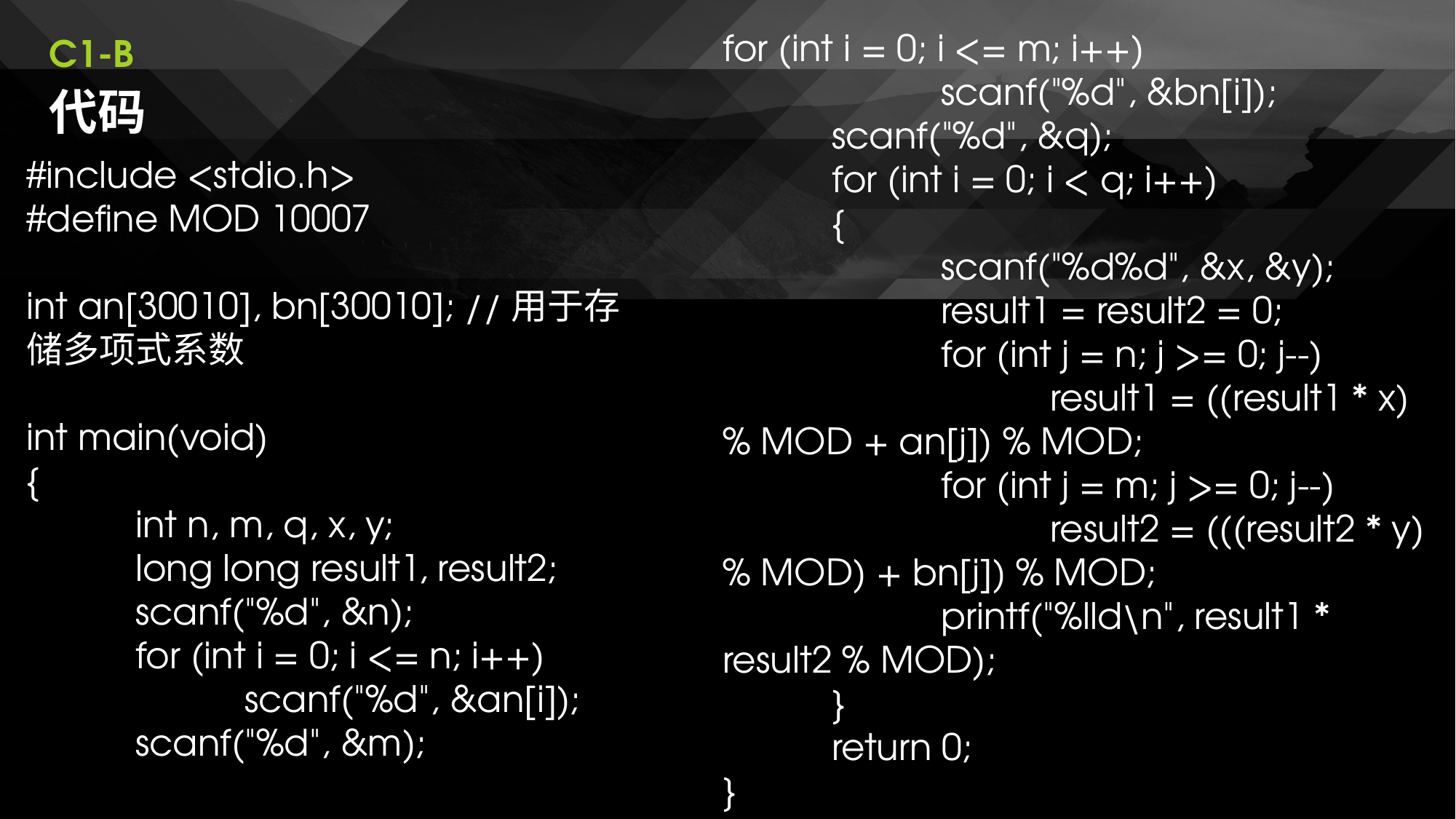

for (int i = 0; i <= m; i++)
		scanf("%d", &bn[i]);
	scanf("%d", &q);
	for (int i = 0; i < q; i++)
	{
		scanf("%d%d", &x, &y);
		result1 = result2 = 0;
		for (int j = n; j >= 0; j--)
			result1 = ((result1 * x) % MOD + an[j]) % MOD;
		for (int j = m; j >= 0; j--)
			result2 = (((result2 * y) % MOD) + bn[j]) % MOD;
		printf("%lld\n", result1 * result2 % MOD);
	}
	return 0;
}
C1-B
代码
#include <stdio.h>
#define MOD 10007

int an[30010], bn[30010]; //用于存储多项式系数

int main(void)
{
	int n, m, q, x, y;
	long long result1, result2;
	scanf("%d", &n);
	for (int i = 0; i <= n; i++)
		scanf("%d", &an[i]);
	scanf("%d", &m);